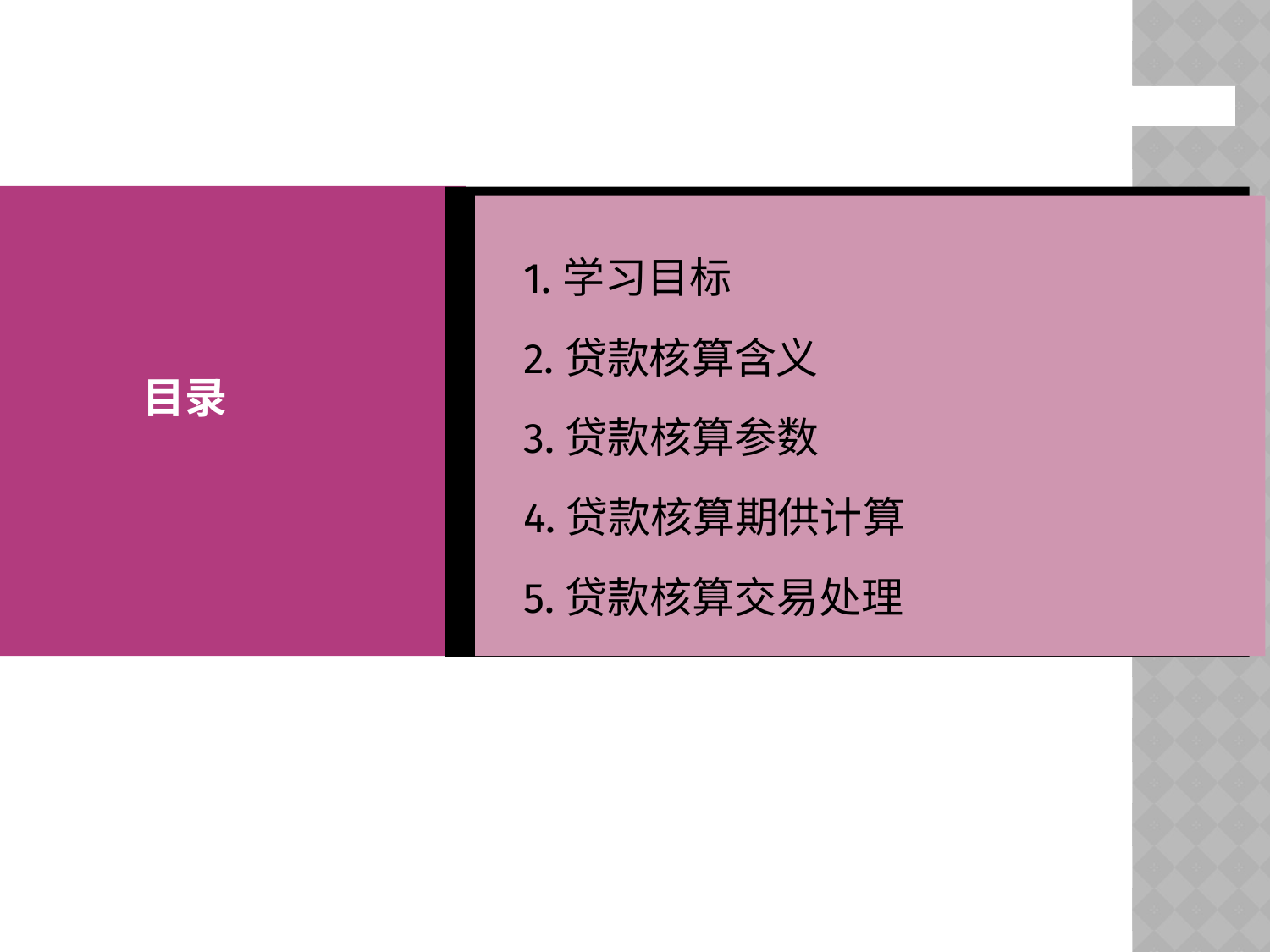

1.学习目标
 2.贷款核算含义
 3.贷款核算参数
 4.贷款核算期供计算
 5.贷款核算交易处理
目录